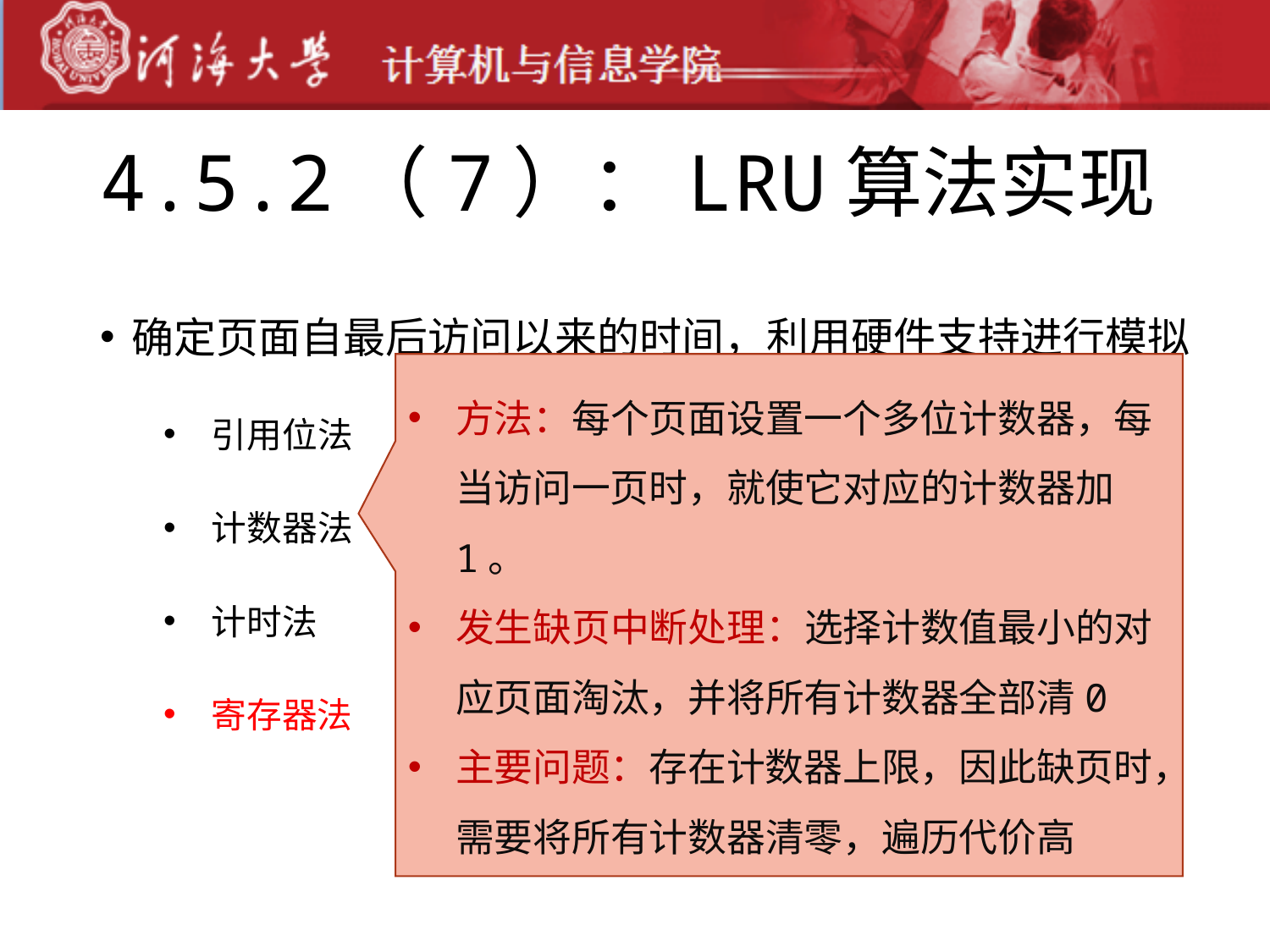

# 4.5.2（7）：LRU算法实现
确定页面自最后访问以来的时间，利用硬件支持进行模拟
 引用位法
 计数器法
 计时法
 寄存器法

方法：每个页面设置一个多位计数器，每当访问一页时，就使它对应的计数器加1。
发生缺页中断处理：选择计数值最小的对应页面淘汰，并将所有计数器全部清0
主要问题：存在计数器上限，因此缺页时，需要将所有计数器清零，遍历代价高